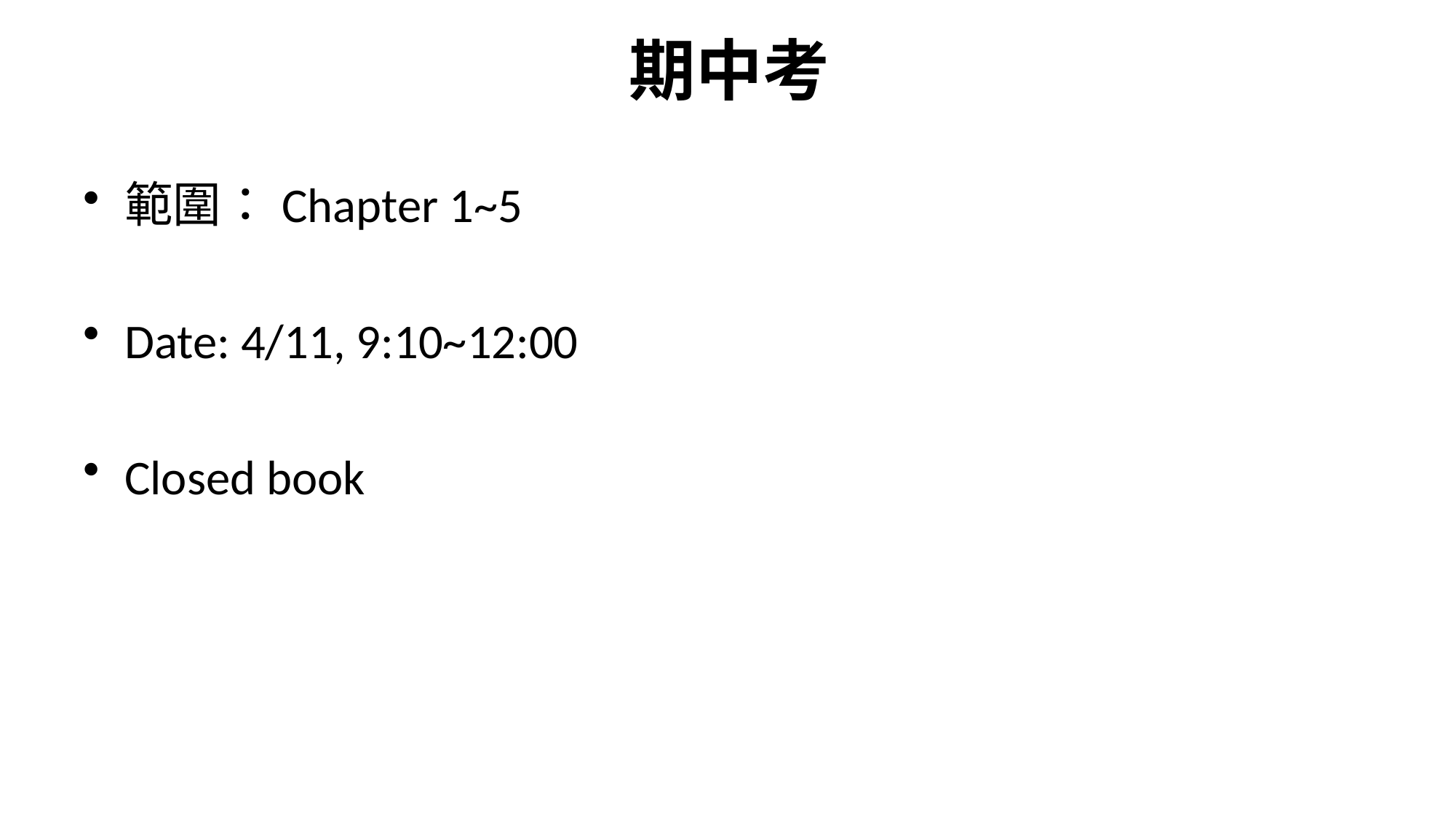

# 期中考
範圍：Chapter 1~5

Date: 4/11, 9:10~12:00

Closed book